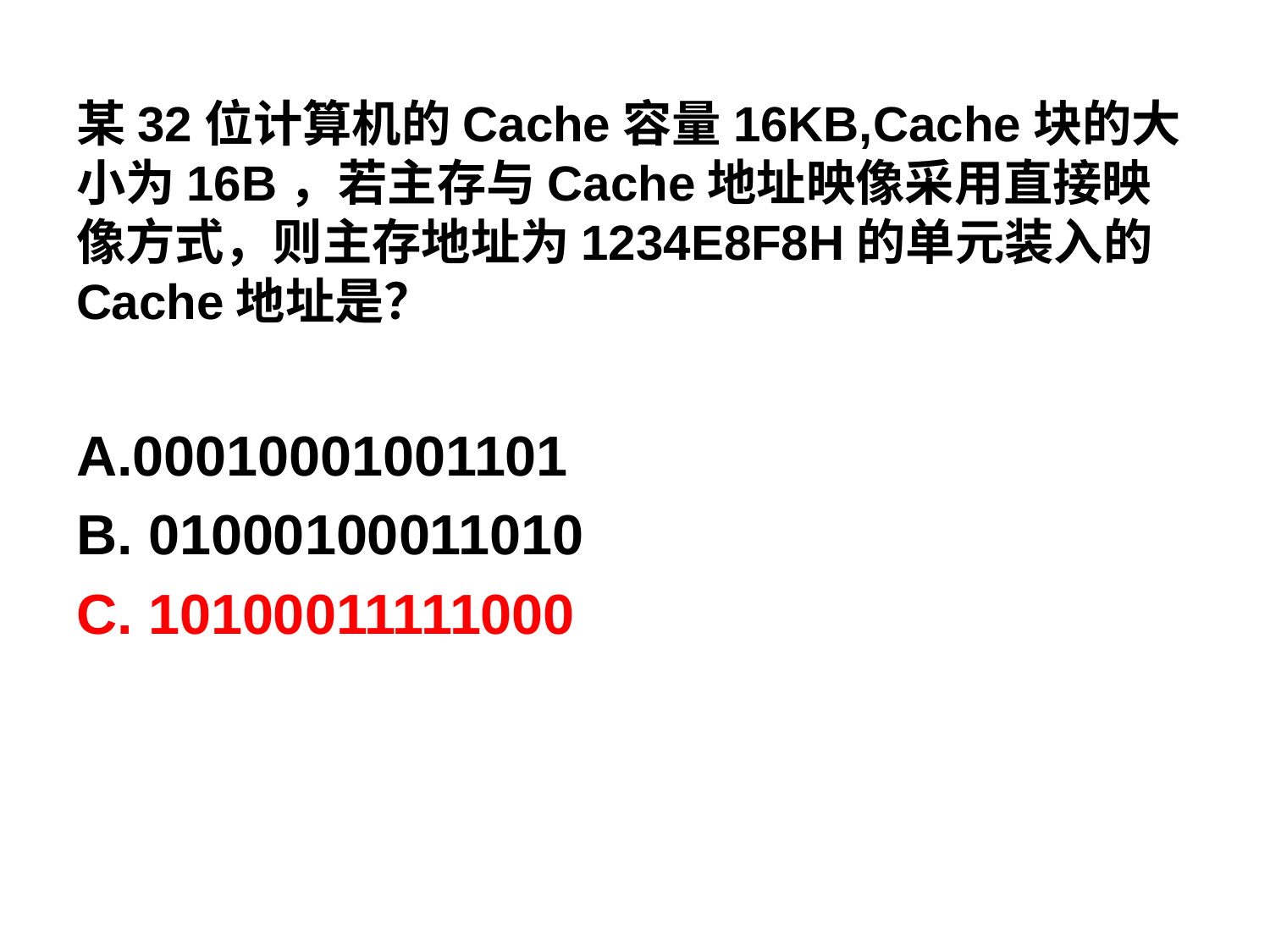

某32位计算机的Cache容量16KB,Cache块的大小为16B，若主存与Cache地址映像采用直接映像方式，则主存地址为1234E8F8H的单元装入的Cache地址是？

A.00010001001101
B. 01000100011010
C. 10100011111000